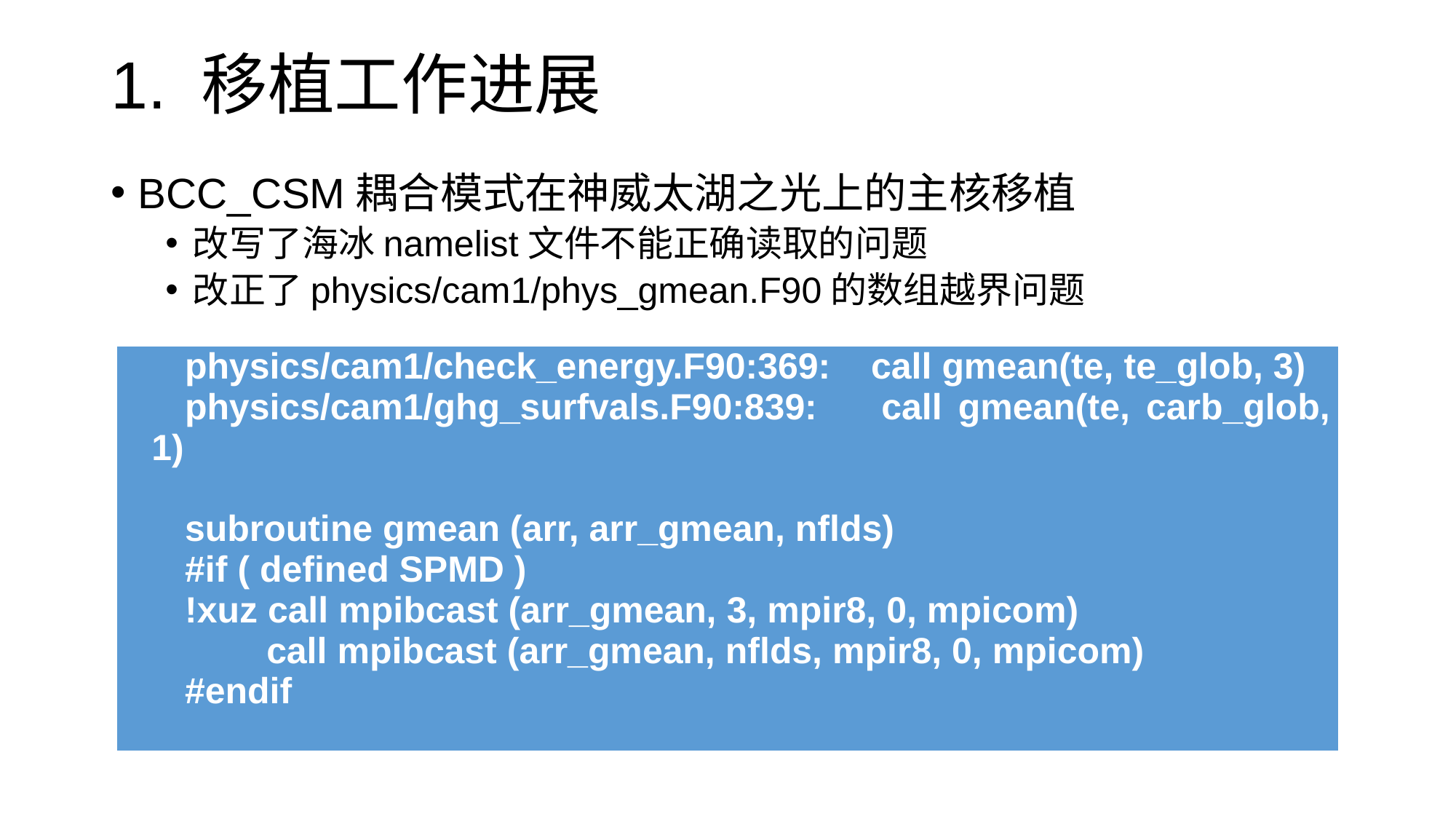

# 1. 移植工作进展
BCC_CSM耦合模式在神威太湖之光上的主核移植
改写了海冰namelist文件不能正确读取的问题
改正了physics/cam1/phys_gmean.F90的数组越界问题

| physics/cam1/check\_energy.F90:369: call gmean(te, te\_glob, 3) physics/cam1/ghg\_surfvals.F90:839: call gmean(te, carb\_glob, 1)   subroutine gmean (arr, arr\_gmean, nflds) #if ( defined SPMD ) !xuz call mpibcast (arr\_gmean, 3, mpir8, 0, mpicom) call mpibcast (arr\_gmean, nflds, mpir8, 0, mpicom) #endif |
| --- |